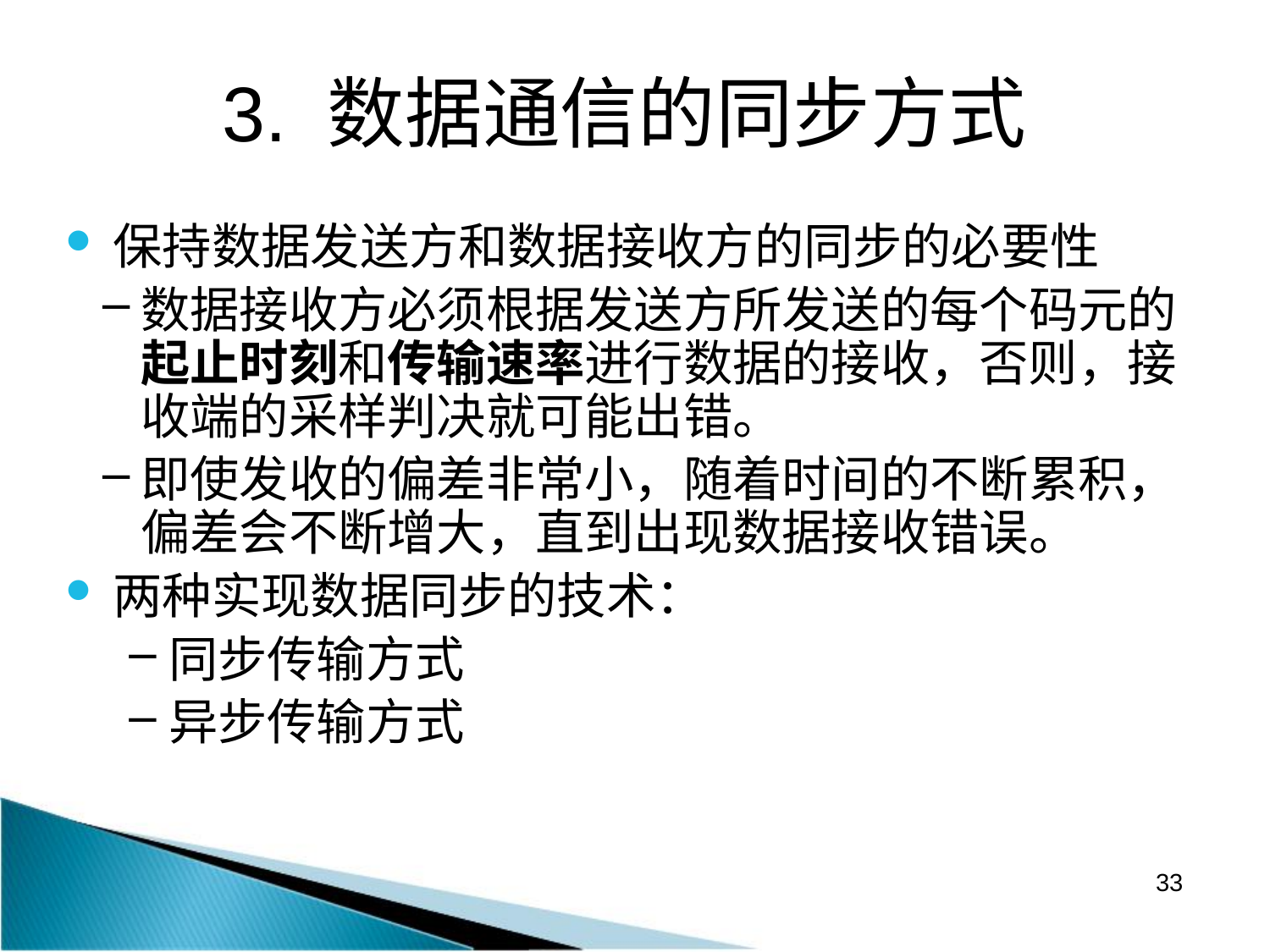

# 3. 数据通信的同步方式
保持数据发送方和数据接收方的同步的必要性
数据接收方必须根据发送方所发送的每个码元的起止时刻和传输速率进行数据的接收，否则，接收端的采样判决就可能出错。
即使发收的偏差非常小，随着时间的不断累积，偏差会不断增大，直到出现数据接收错误。
两种实现数据同步的技术：
同步传输方式
异步传输方式
33